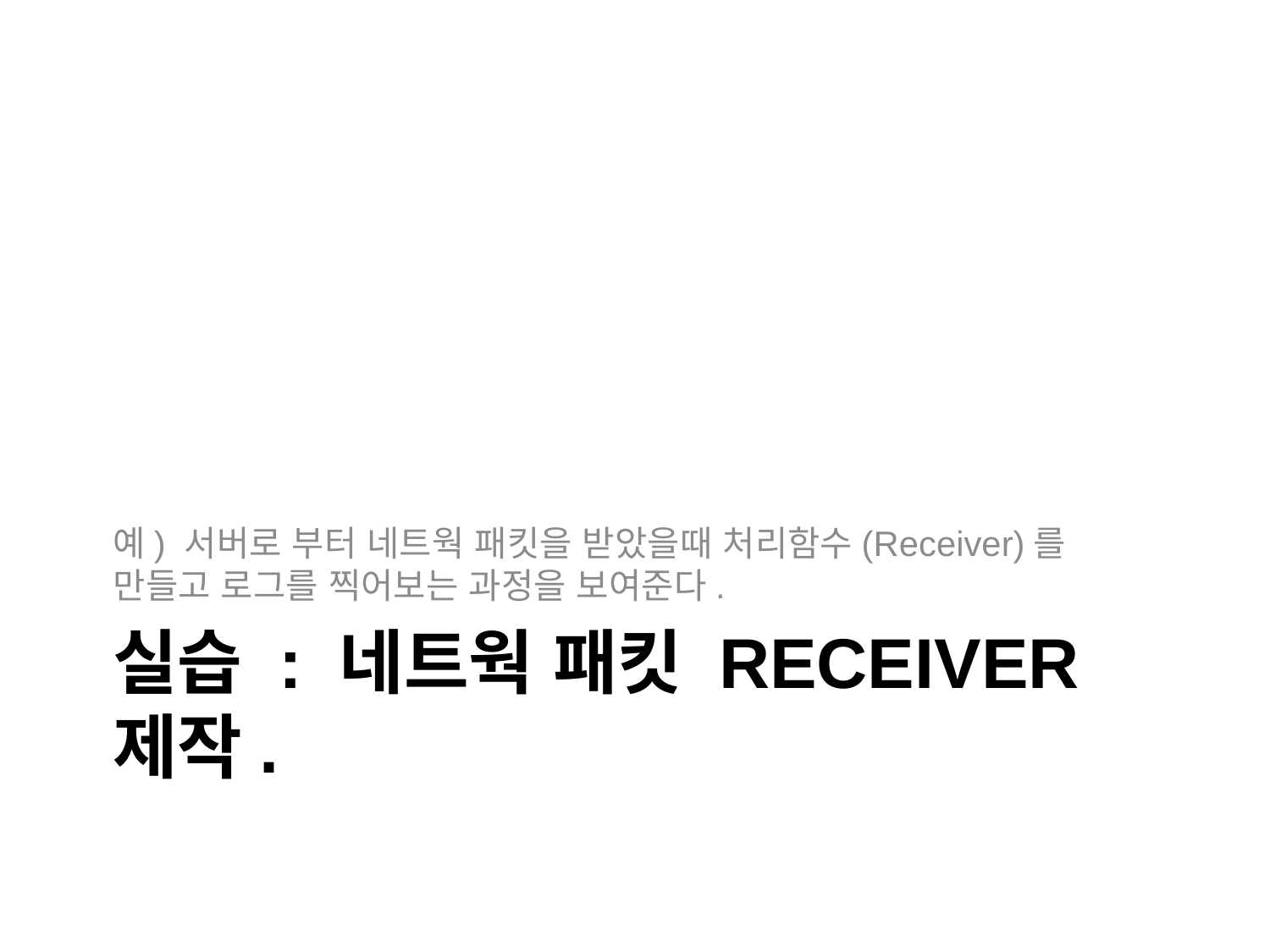

예) 서버로 부터 네트웍 패킷을 받았을때 처리함수(Receiver)를 만들고 로그를 찍어보는 과정을 보여준다.
# 실습 : 네트웍 패킷 Receiver 제작.